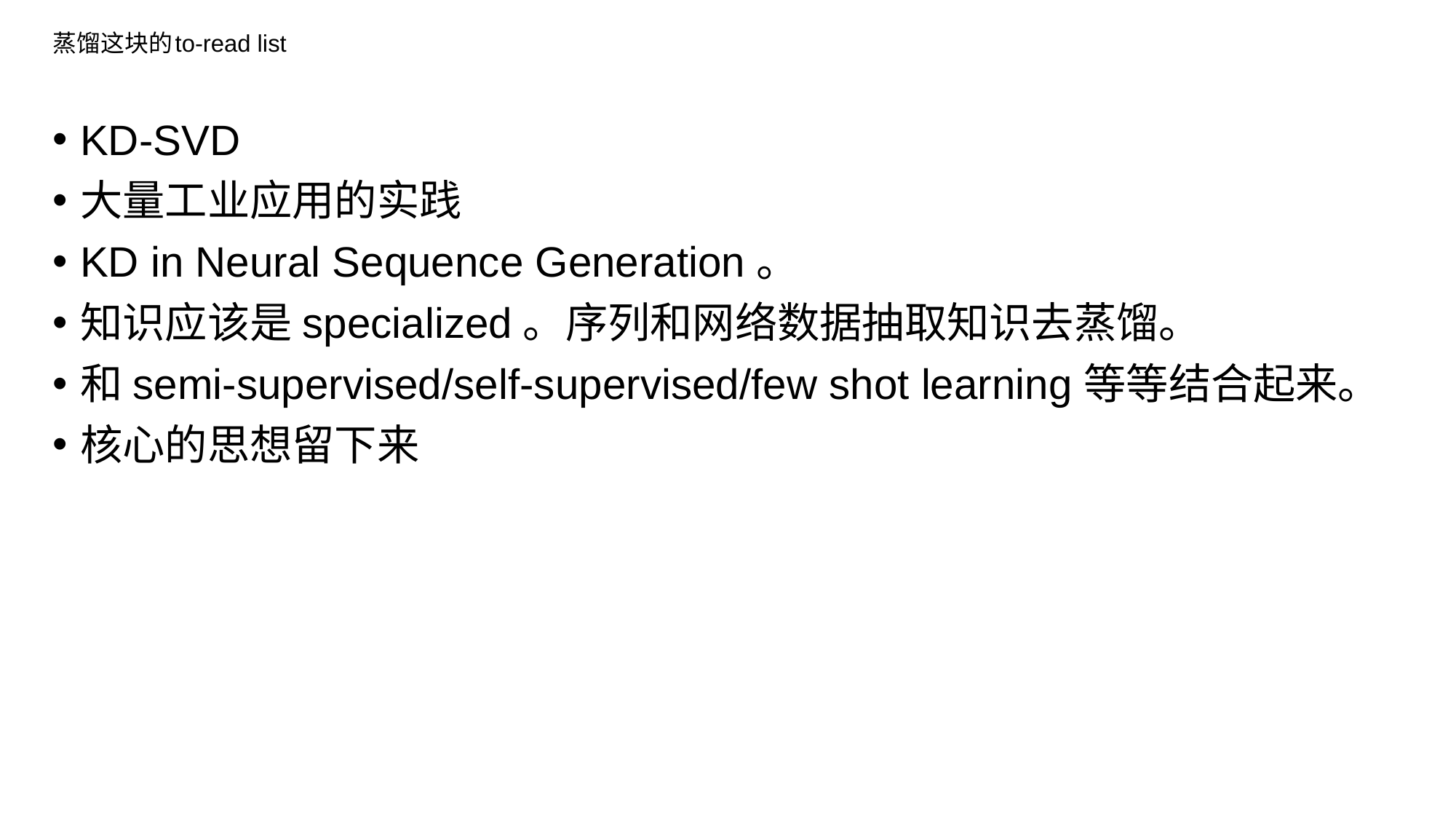

# 蒸馏这块的to-read list
KD-SVD
大量工业应用的实践
KD in Neural Sequence Generation。
知识应该是specialized。序列和网络数据抽取知识去蒸馏。
和semi-supervised/self-supervised/few shot learning等等结合起来。
核心的思想留下来